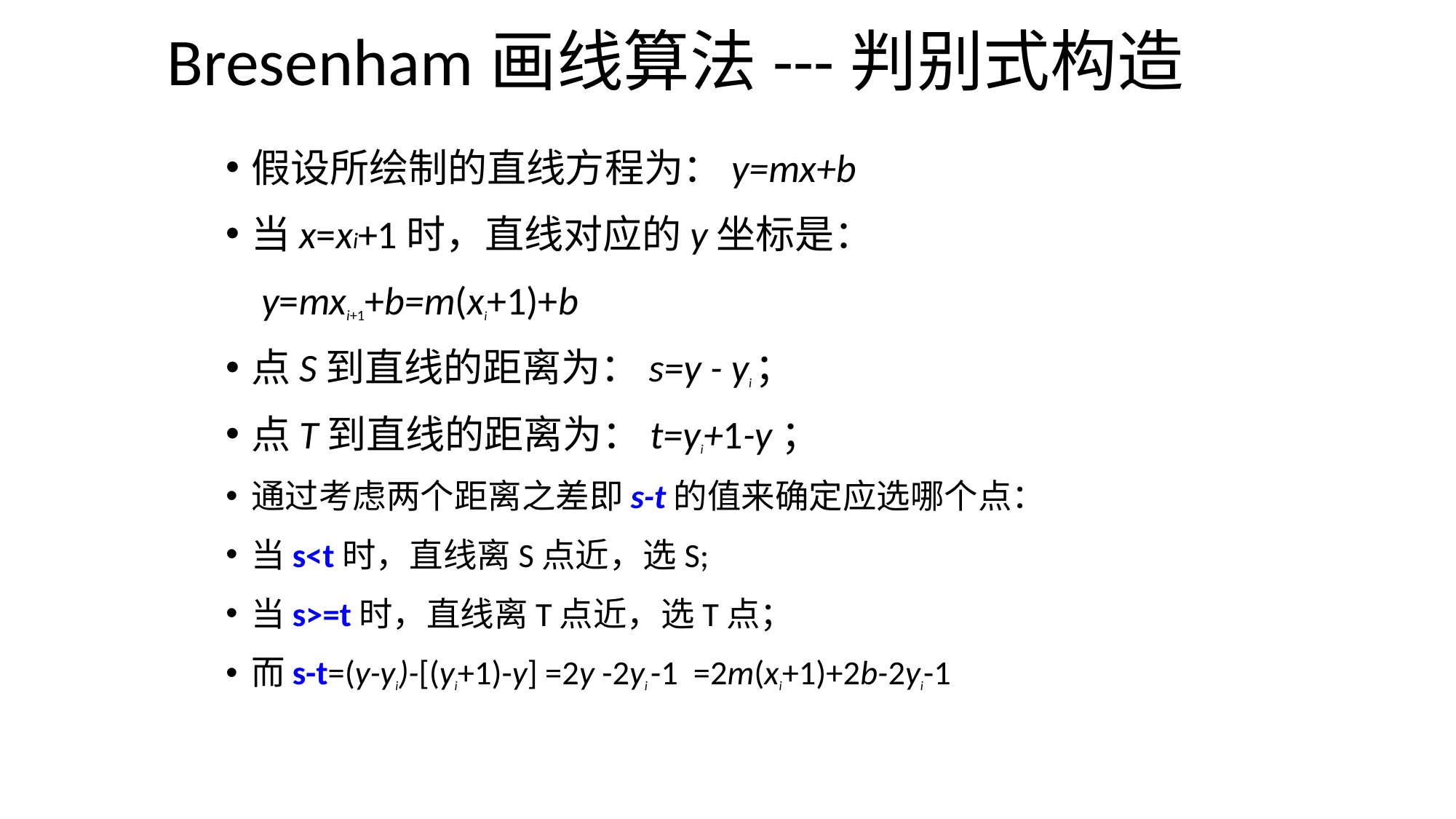

# Bresenham画线算法---判别式构造
假设所绘制的直线方程为：y=mx+b
当x=xi+1时，直线对应的y坐标是：
    y=mxi+1+b=m(xi+1)+b
点S到直线的距离为：s=y - yi；
点T到直线的距离为：t=yi+1-y；
通过考虑两个距离之差即s-t的值来确定应选哪个点：
当s<t时，直线离S点近，选S;
当s>=t时，直线离T点近，选T点；
而s-t=(y-yi)-[(yi+1)-y] =2y -2yi -1  =2m(xi+1)+2b-2yi-1